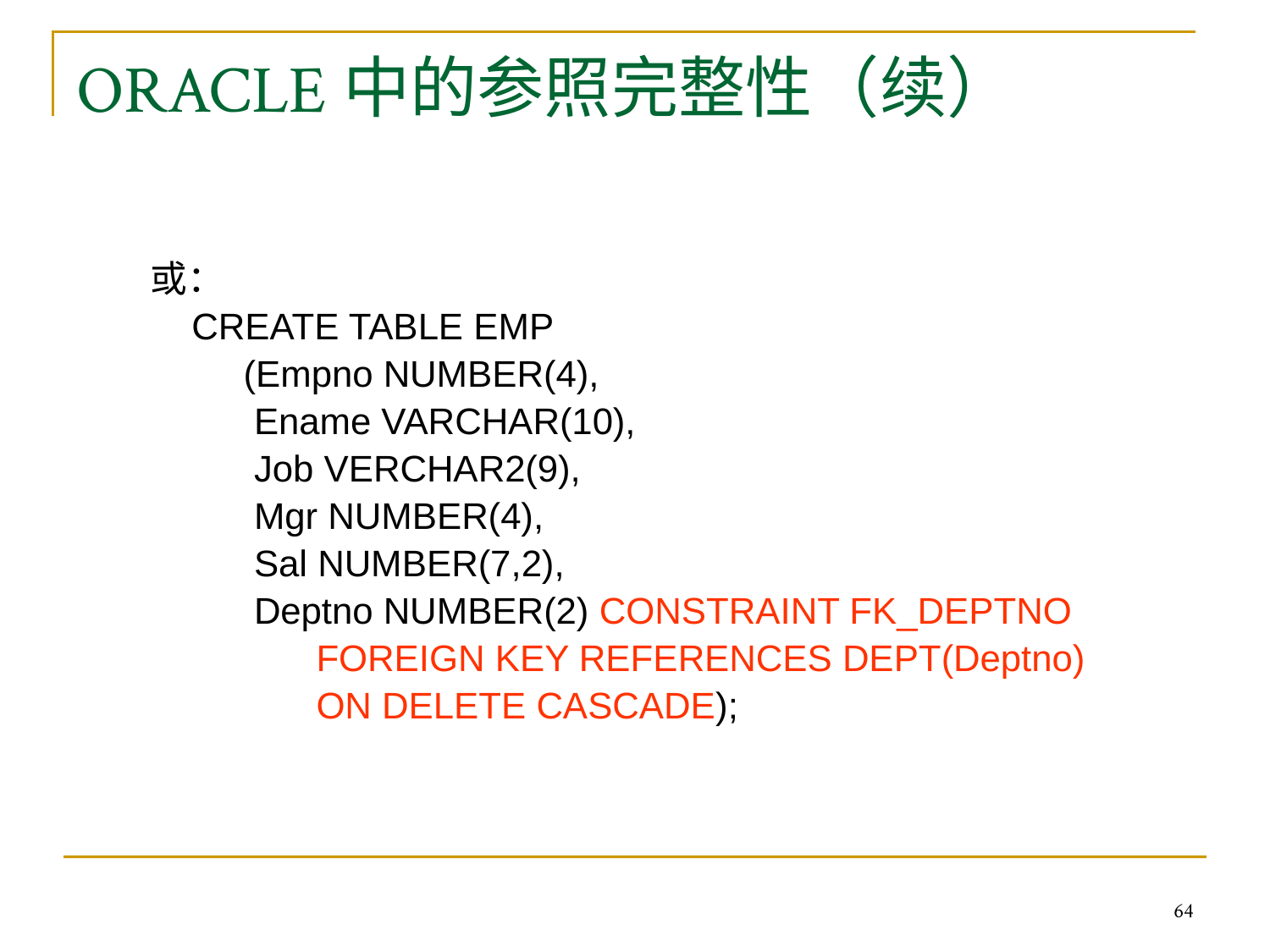

# ORACLE中的参照完整性（续）
或：
    CREATE TABLE EMP
         (Empno NUMBER(4),
          Ename VARCHAR(10),
          Job VERCHAR2(9),
          Mgr NUMBER(4),
          Sal NUMBER(7,2),
          Deptno NUMBER(2) CONSTRAINT FK_DEPTNO
                FOREIGN KEY REFERENCES DEPT(Deptno)
                ON DELETE CASCADE);
64